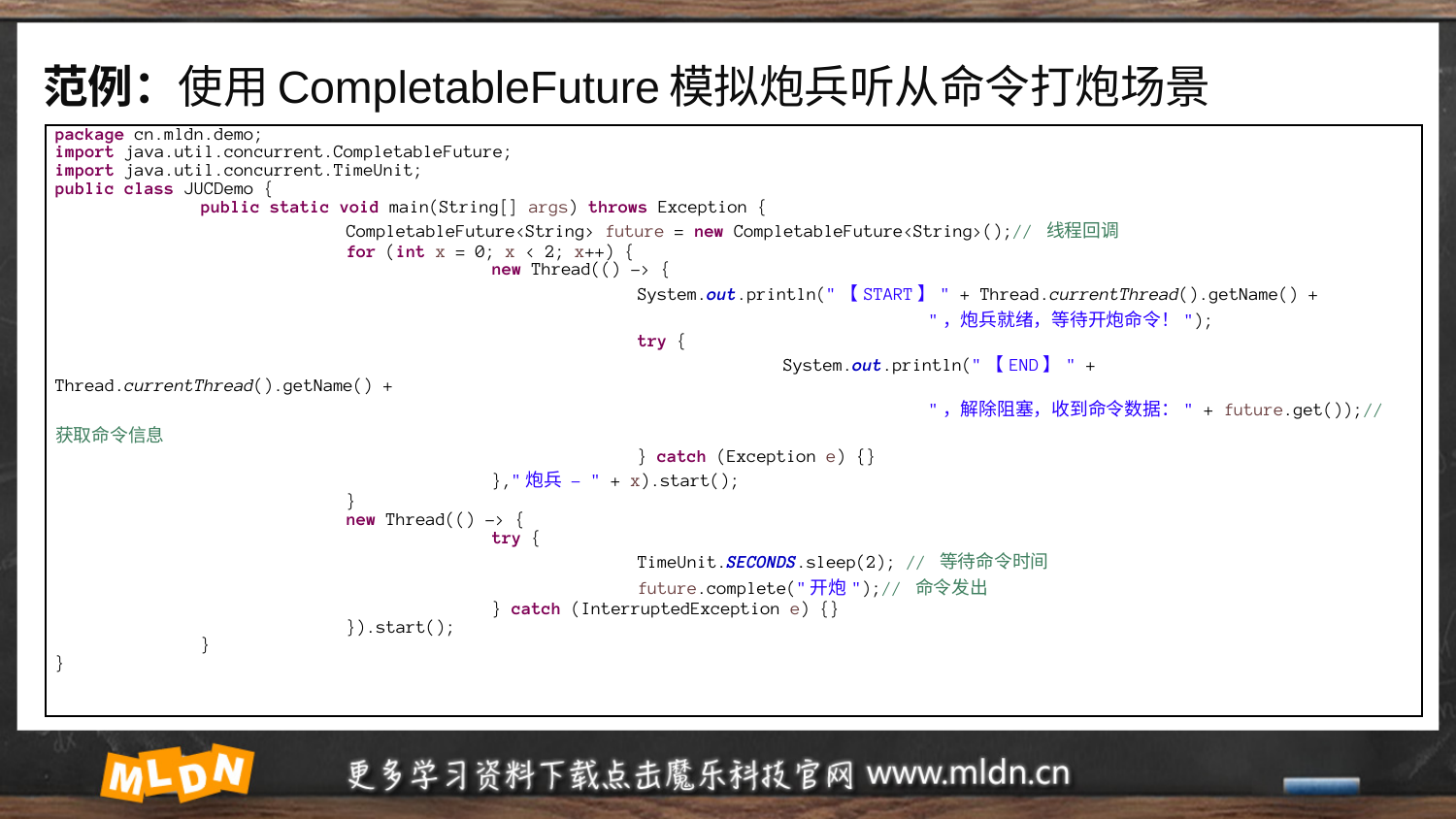

# 范例：使用CompletableFuture模拟炮兵听从命令打炮场景
| package cn.mldn.demo; import java.util.concurrent.CompletableFuture; import java.util.concurrent.TimeUnit; public class JUCDemo { public static void main(String[] args) throws Exception { CompletableFuture<String> future = new CompletableFuture<String>();// 线程回调 for (int x = 0; x < 2; x++) { new Thread(() -> { System.out.println("【START】" + Thread.currentThread().getName() + "，炮兵就绪，等待开炮命令！"); try { System.out.println("【END】" + Thread.currentThread().getName() + "，解除阻塞，收到命令数据：" + future.get());// 获取命令信息 } catch (Exception e) {} },"炮兵 - " + x).start(); } new Thread(() -> { try { TimeUnit.SECONDS.sleep(2); // 等待命令时间 future.complete("开炮");// 命令发出 } catch (InterruptedException e) {} }).start(); } } |
| --- |